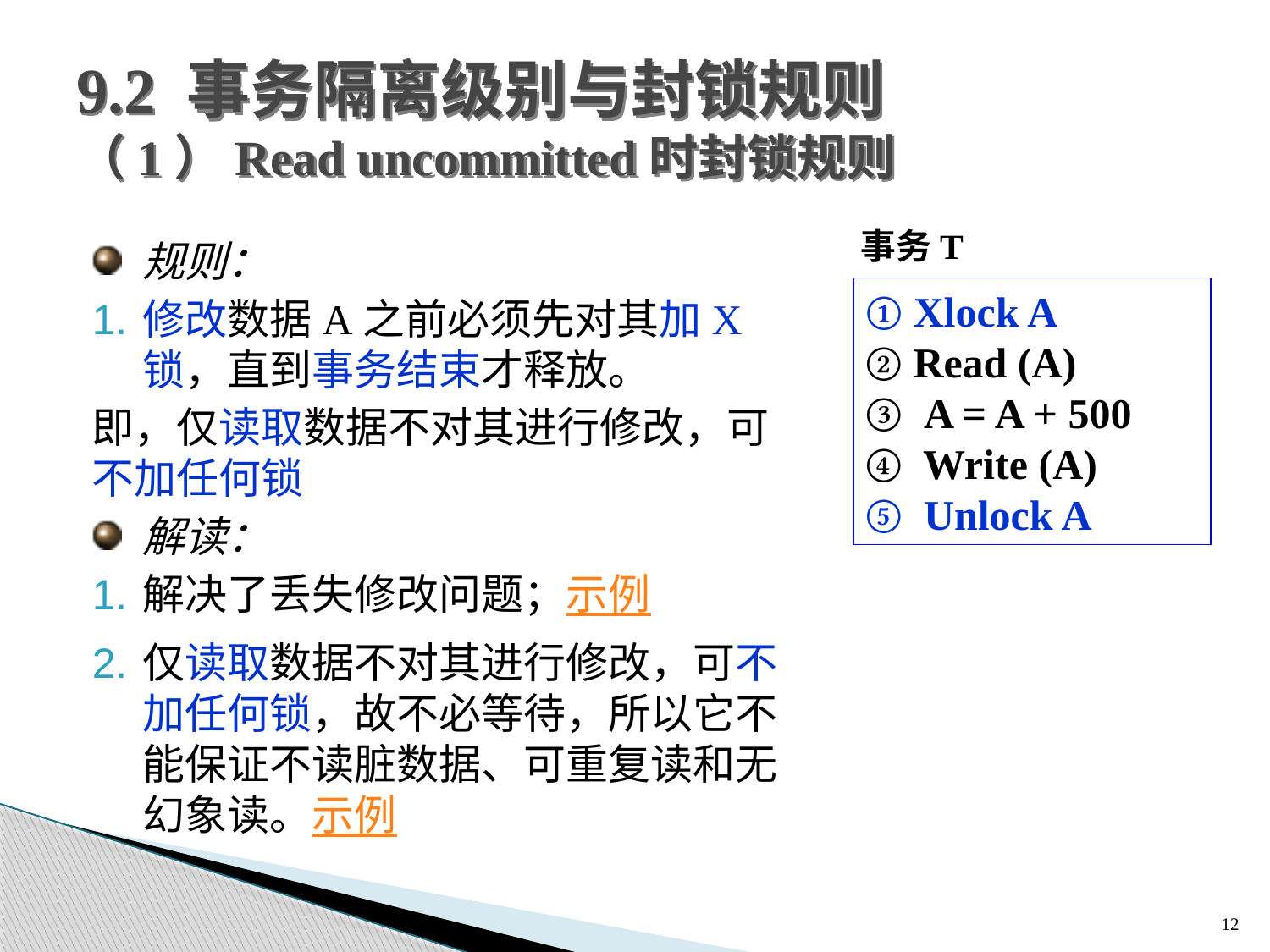

# 9.2 事务隔离级别与封锁规则 （1）Read uncommitted时封锁规则
事务T
规则：
修改数据A之前必须先对其加X锁，直到事务结束才释放。
即，仅读取数据不对其进行修改，可不加任何锁
解读：
解决了丢失修改问题；示例
仅读取数据不对其进行修改，可不加任何锁，故不必等待，所以它不能保证不读脏数据、可重复读和无幻象读。示例
① Xlock A
② Read (A)
③  A = A + 500     ④  Write (A)
⑤  Unlock A
12